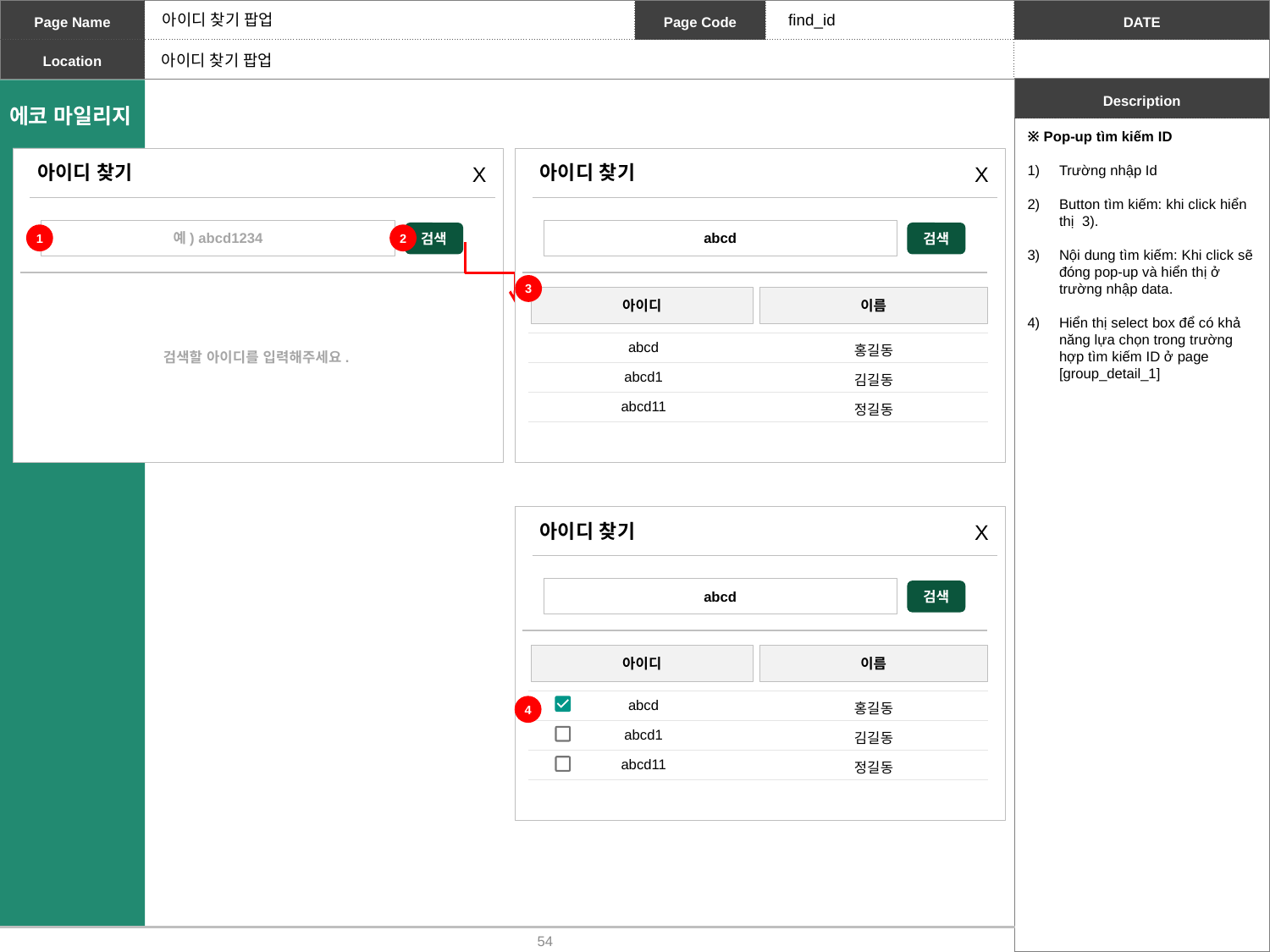

아이디 찾기 팝업
find_id
아이디 찾기 팝업
※ Pop-up tìm kiếm ID

Trường nhập Id

Button tìm kiếm: khi click hiển thị  3).

Nội dung tìm kiếm: Khi click sẽ đóng pop-up và hiển thị ở trường nhập data.

Hiển thị select box để có khả năng lựa chọn trong trường hợp tìm kiếm ID ở page [group_detail_1]

아이디 찾기
X
아이디 찾기
X
예) abcd1234
abcd
검색
검색
1
2
3
아이디
이름
| abcd | 홍길동 |
| --- | --- |
| abcd1 | 김길동 |
| abcd11 | 정길동 |
검색할 아이디를 입력해주세요.

아이디 찾기
X
abcd
검색
아이디
이름
| abcd | 홍길동 |
| --- | --- |
| abcd1 | 김길동 |
| abcd11 | 정길동 |
4

54